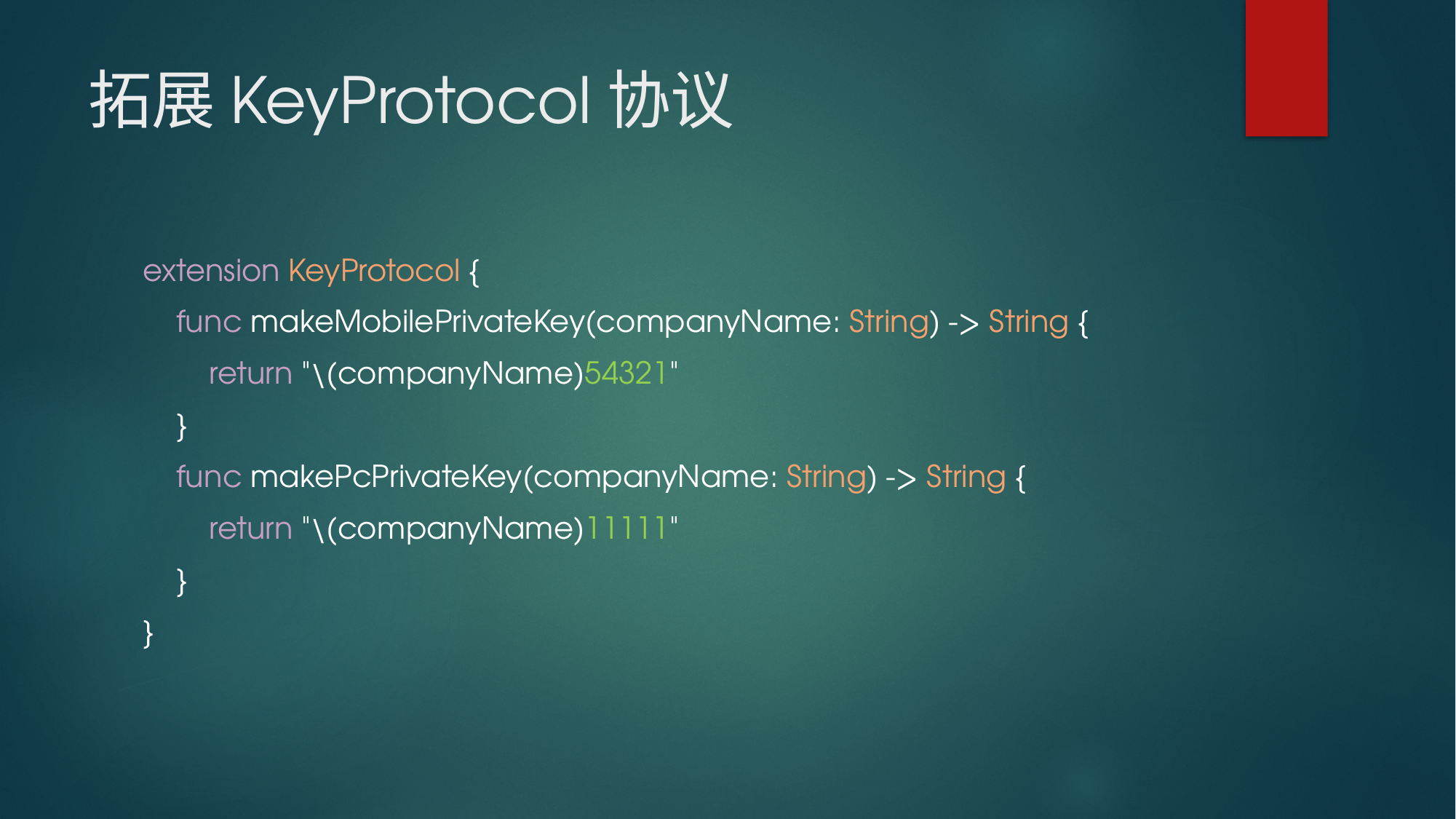

# 拓展KeyProtocol协议
extension KeyProtocol {
    func makeMobilePrivateKey(companyName: String) -> String {
        return "\(companyName)54321"
    }
    func makePcPrivateKey(companyName: String) -> String {
        return "\(companyName)11111"
    }
}